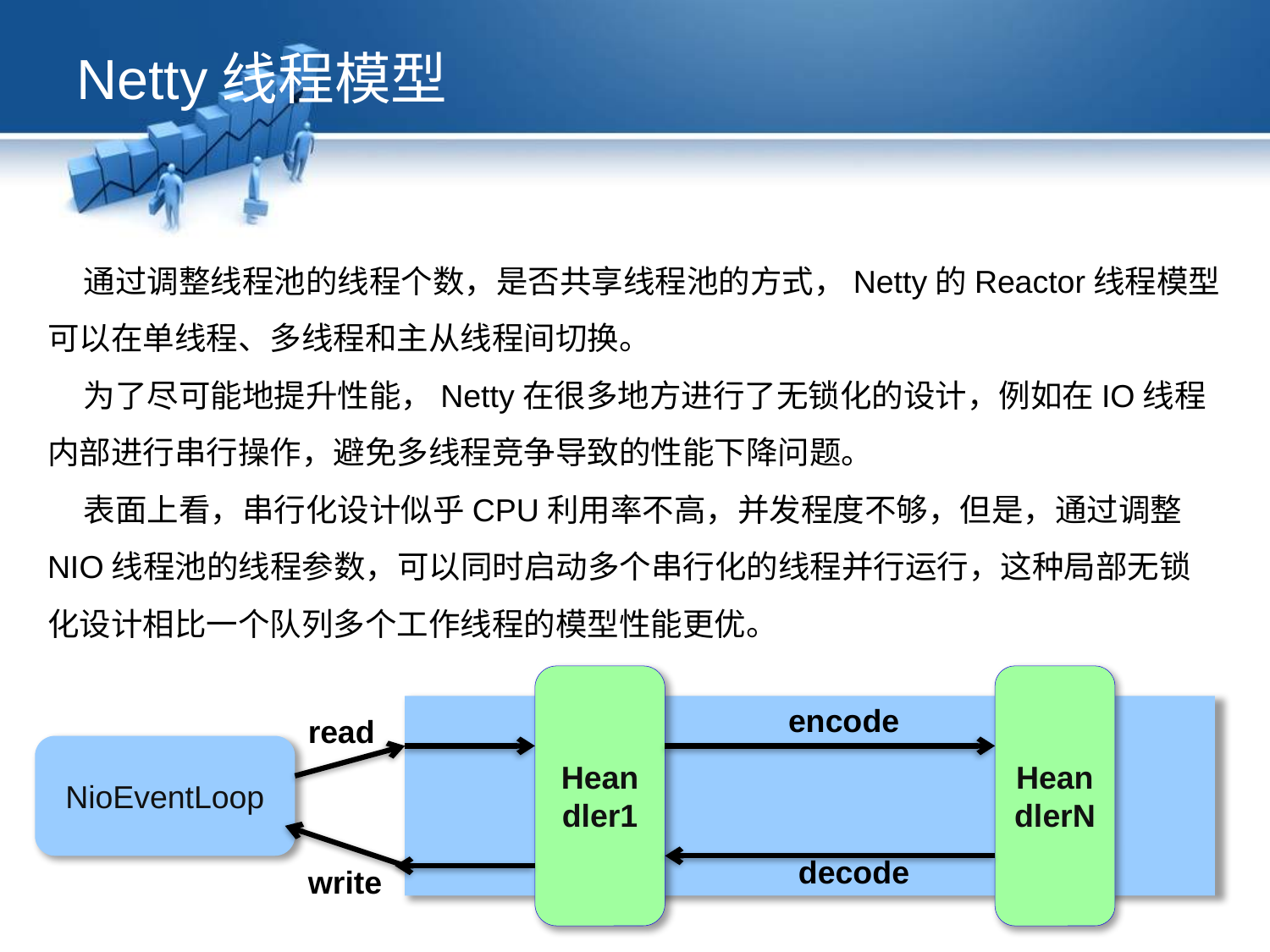

# Netty线程模型
    通过调整线程池的线程个数，是否共享线程池的方式，Netty的Reactor线程模型可以在单线程、多线程和主从线程间切换。
    为了尽可能地提升性能，Netty在很多地方进行了无锁化的设计，例如在IO线程内部进行串行操作，避免多线程竞争导致的性能下降问题。
    表面上看，串行化设计似乎CPU利用率不高，并发程度不够，但是，通过调整NIO线程池的线程参数，可以同时启动多个串行化的线程并行运行，这种局部无锁化设计相比一个队列多个工作线程的模型性能更优。
Heandler1
HeandlerN
encode

read
NioEventLoop
decode
write